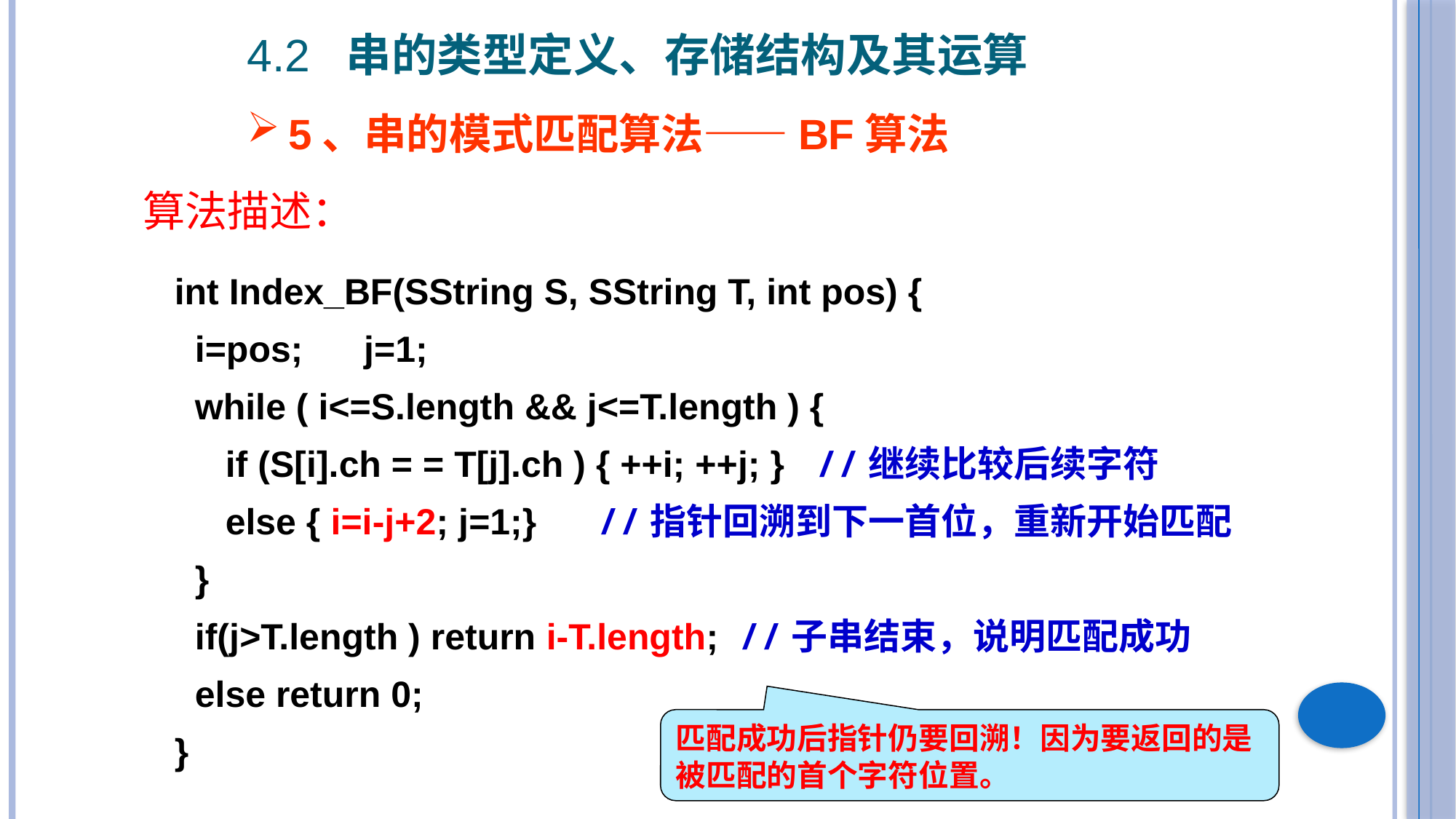

4.2  串的类型定义、存储结构及其运算
5、串的模式匹配算法——BF算法

算法描述：
int Index_BF(SString S, SString T, int pos) {
  i=pos;      j=1;
  while ( i<=S.length && j<=T.length ) {
     if (S[i].ch = = T[j].ch ) { ++i; ++j; }   //继续比较后续字符
     else { i=i-j+2; j=1;}      //指针回溯到下一首位，重新开始匹配
  }
  if(j>T.length ) return i-T.length;  //子串结束，说明匹配成功
  else return 0;
}
匹配成功后指针仍要回溯！因为要返回的是被匹配的首个字符位置。